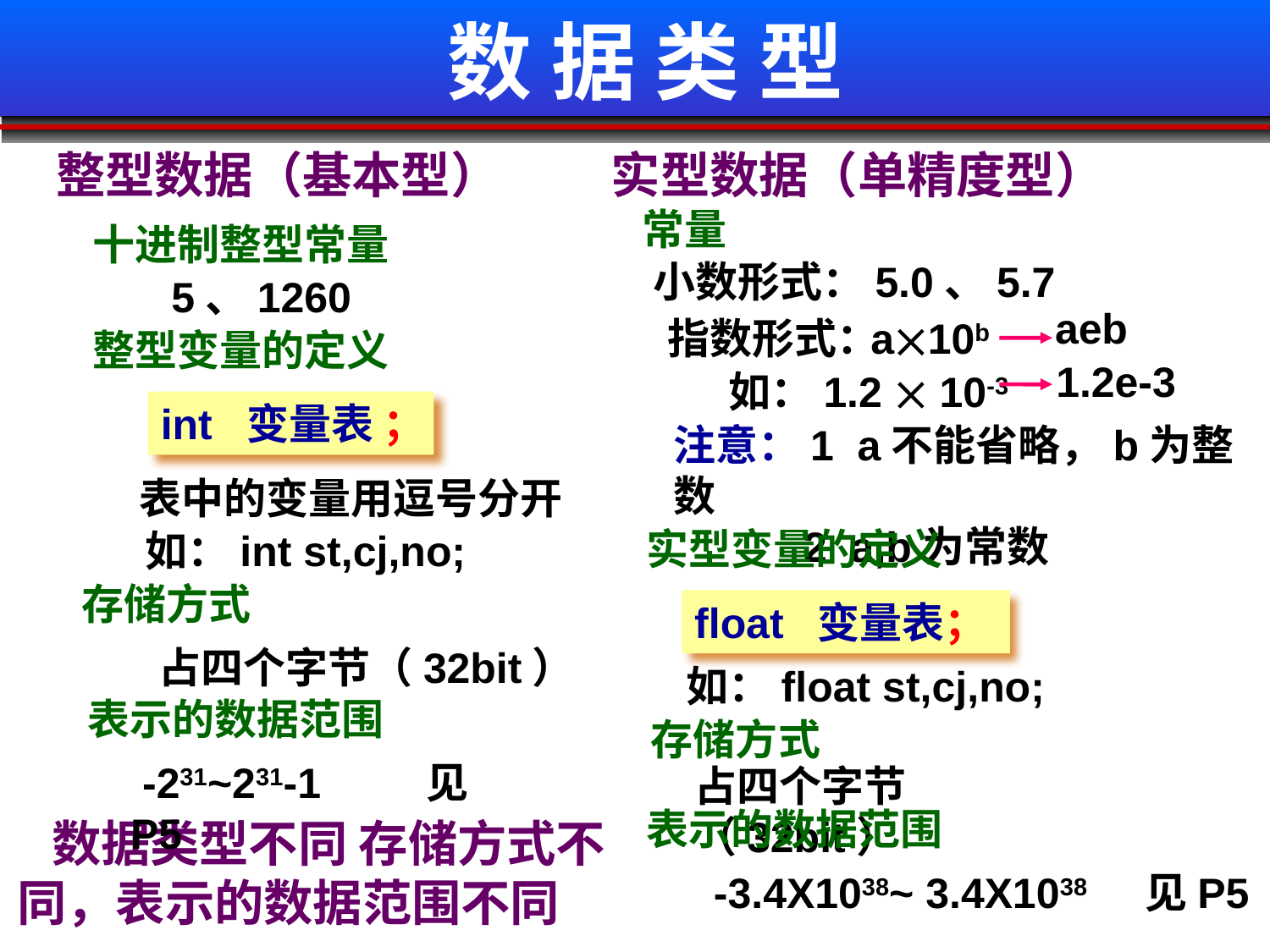

# 数 据 类 型

  整型数据（基本型）
  实型数据（单精度型）
  常量
  十进制整型常量
小数形式：5.0、5.7
5、1260
aeb
指数形式：
a×10b
  整型变量的定义

   1.2e-3
如：1.2 × 10-3

int  变量表 ；
注意：1  a不能省略，b为整数
           2  a,b为常数
表中的变量用逗号分开
  实型变量的定义
如：int st,cj,no;
  存储方式
float  变量表；
 占四个字节（32bit）
如：float st,cj,no;
  表示的数据范围
  存储方式
 -231~231-1        见P5
占四个字节（32bit）
  表示的数据范围
  数据类型不同 存储方式不同，表示的数据范围不同
 -3.4X1038~ 3.4X1038       见P5